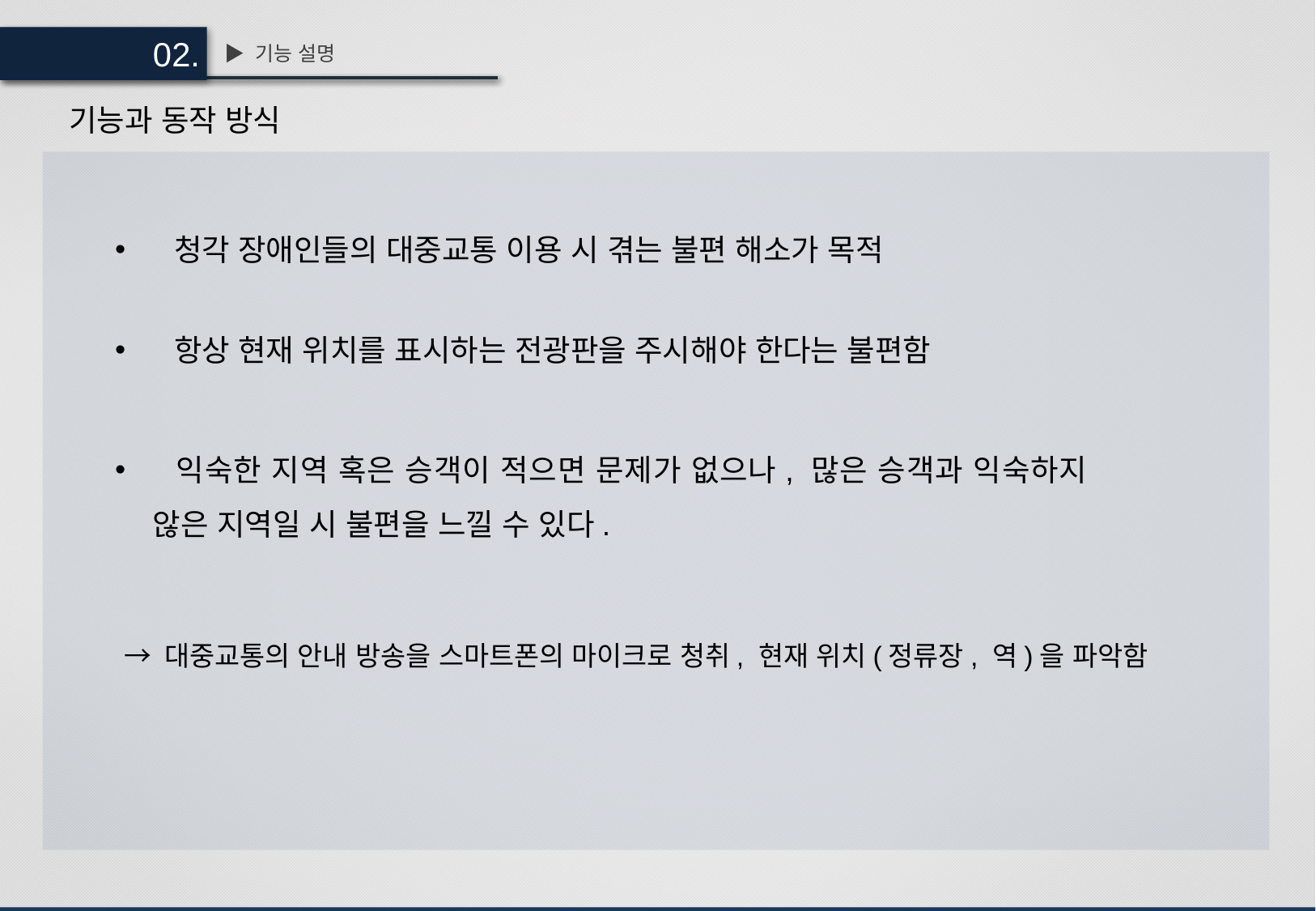

02.

▶ 기능 설명
기능과 동작 방식

  청각 장애인들의 대중교통 이용 시 겪는 불편 해소가 목적
  항상 현재 위치를 표시하는 전광판을 주시해야 한다는 불편함
  익숙한 지역 혹은 승객이 적으면 문제가 없으나, 많은 승객과 익숙하지        않은 지역일 시 불편을 느낄 수 있다.
→ 대중교통의 안내 방송을 스마트폰의 마이크로 청취, 현재 위치(정류장, 역)을 파악함